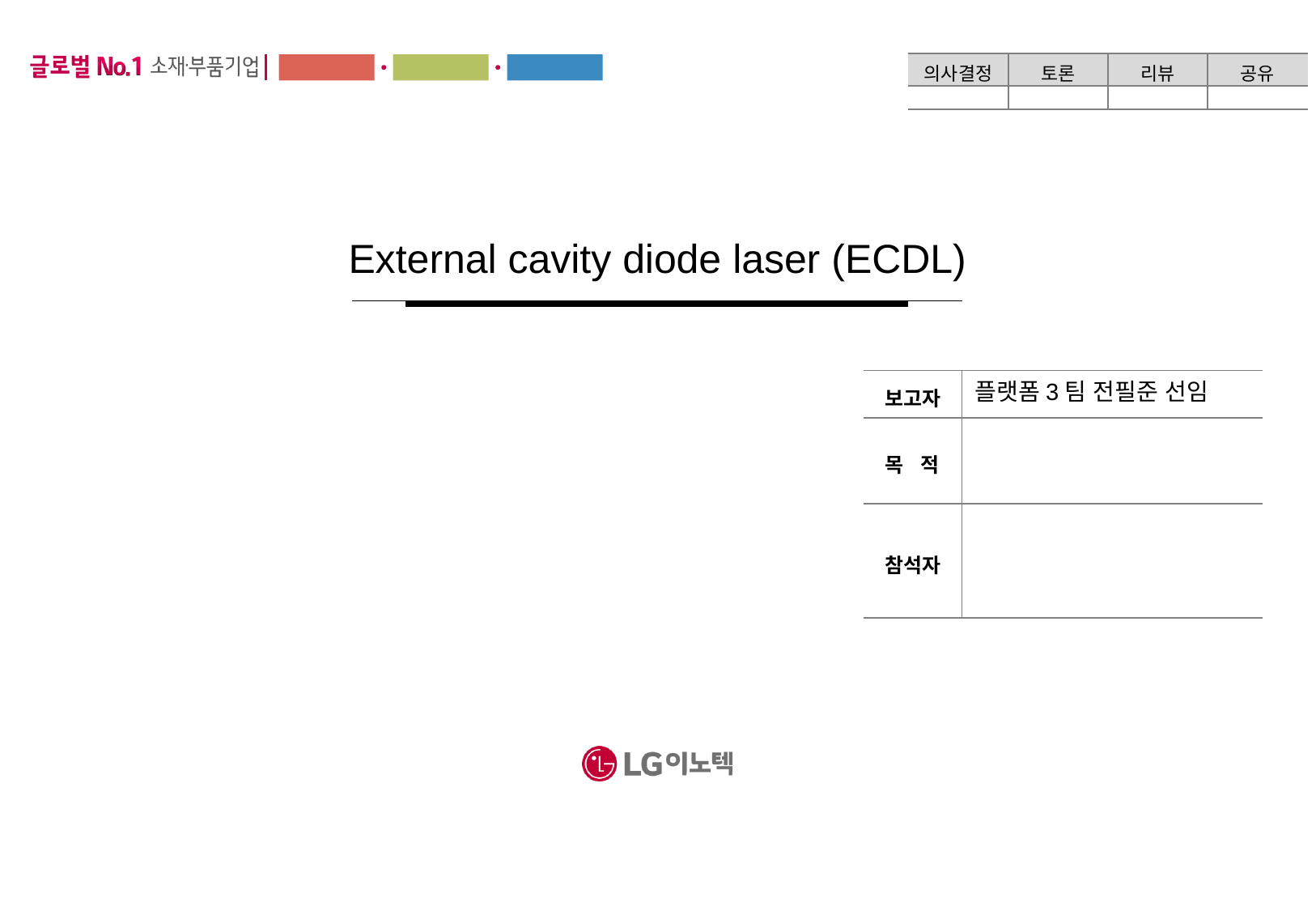

# External cavity diode laser (ECDL)
플랫폼3팀 전필준 선임